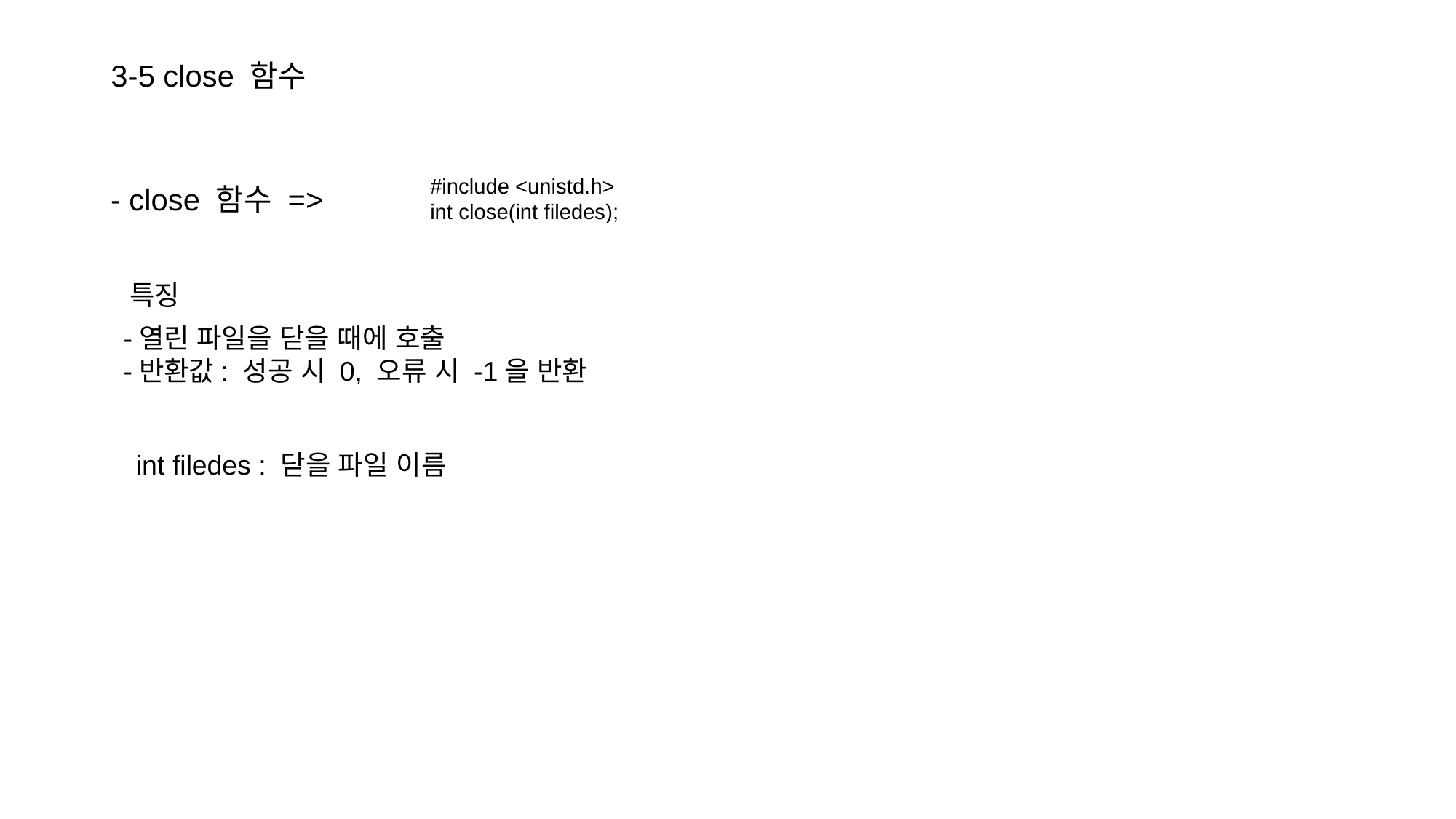

# 3-5 close 함수
#include <unistd.h>
int close(int filedes);
- close 함수 =>
특징
-열린 파일을 닫을 때에 호출
-반환값: 성공 시 0, 오류 시 -1을 반환
int filedes : 닫을 파일 이름